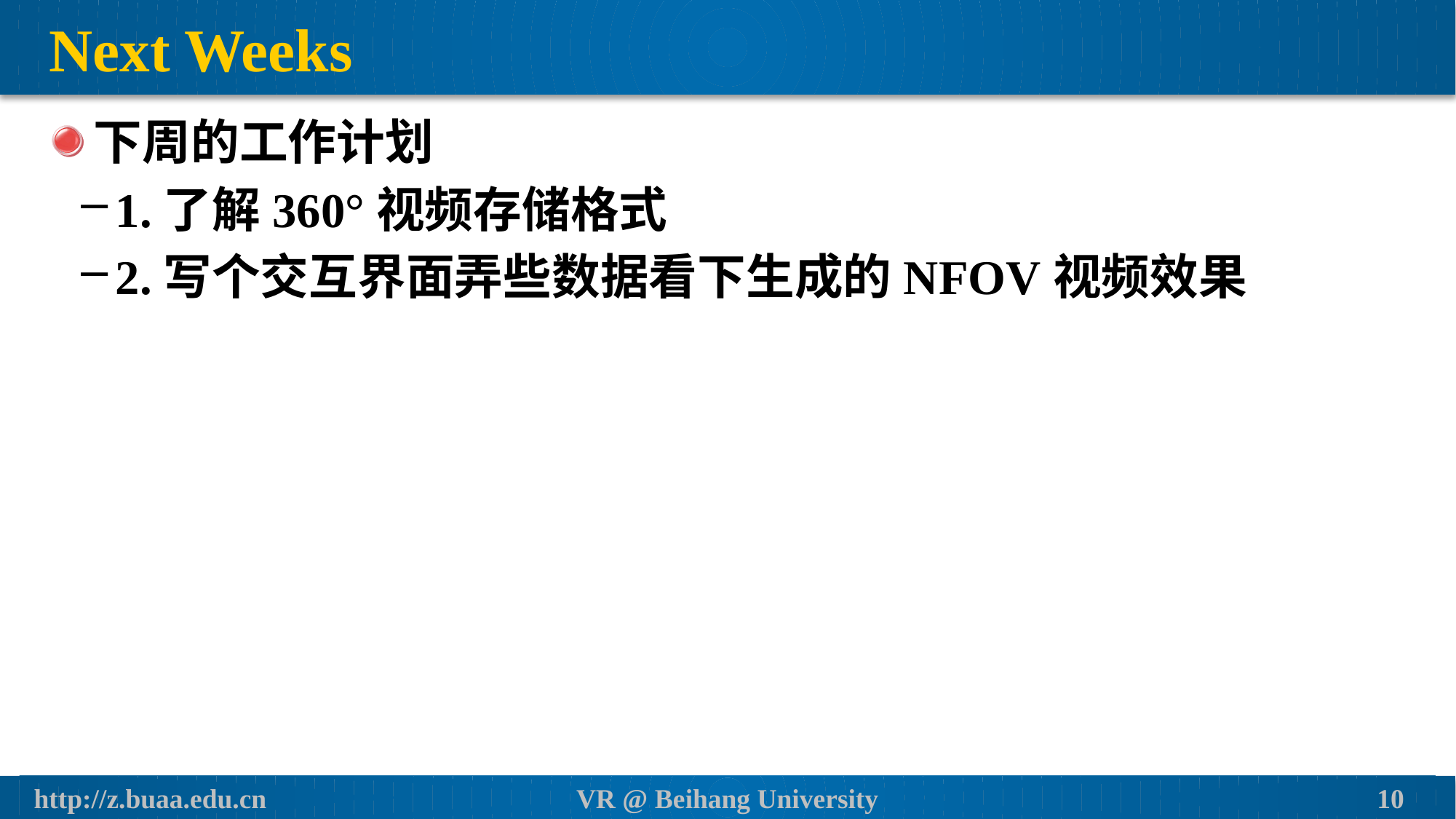

# Next Weeks
下周的工作计划
1.了解360°视频存储格式
2.写个交互界面弄些数据看下生成的NFOV视频效果